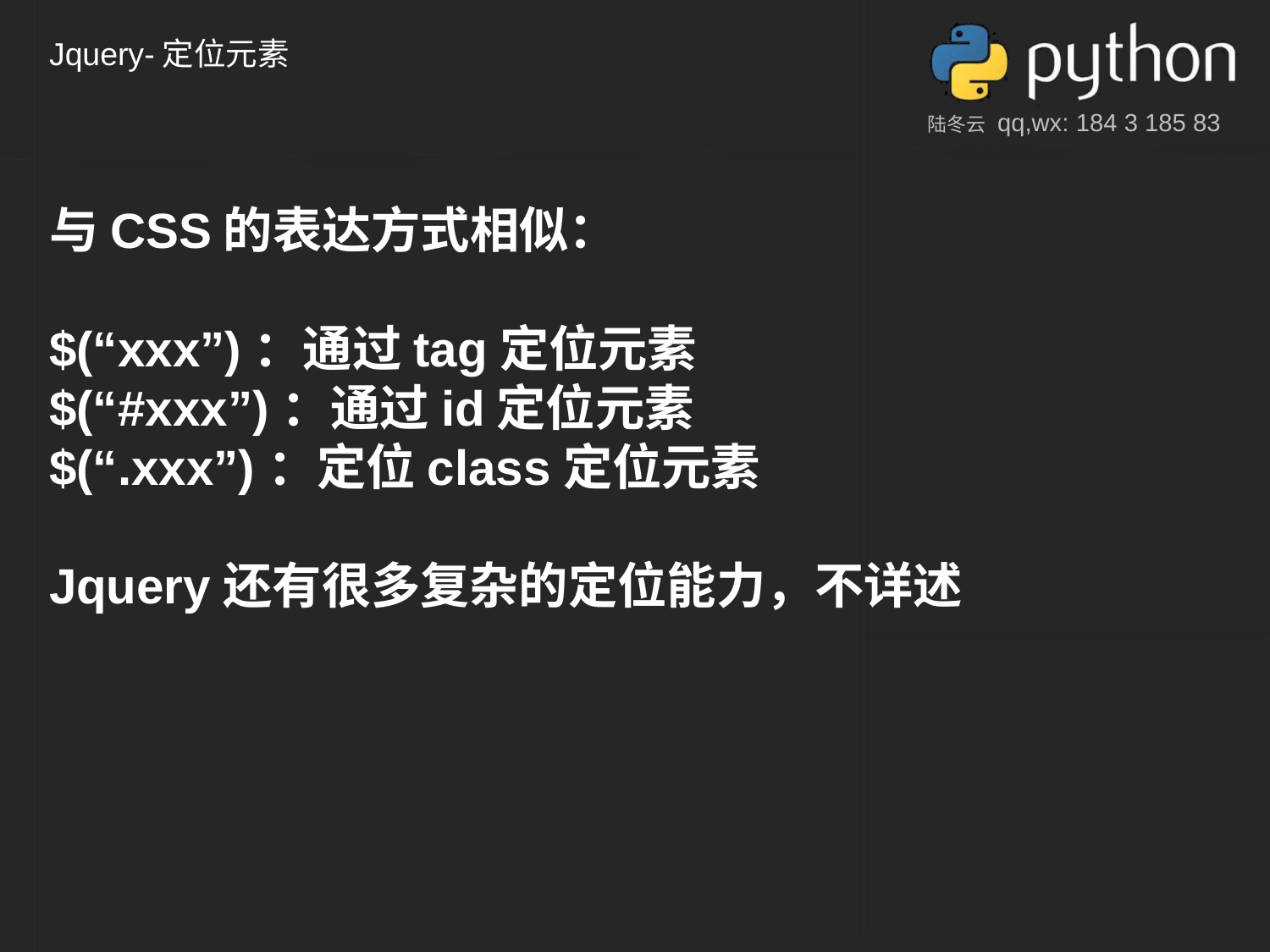

Jquery-定位元素
与CSS的表达方式相似：

$(“xxx”)：通过tag定位元素
$(“#xxx”)：通过id定位元素
$(“.xxx”)：定位class定位元素

Jquery还有很多复杂的定位能力，不详述